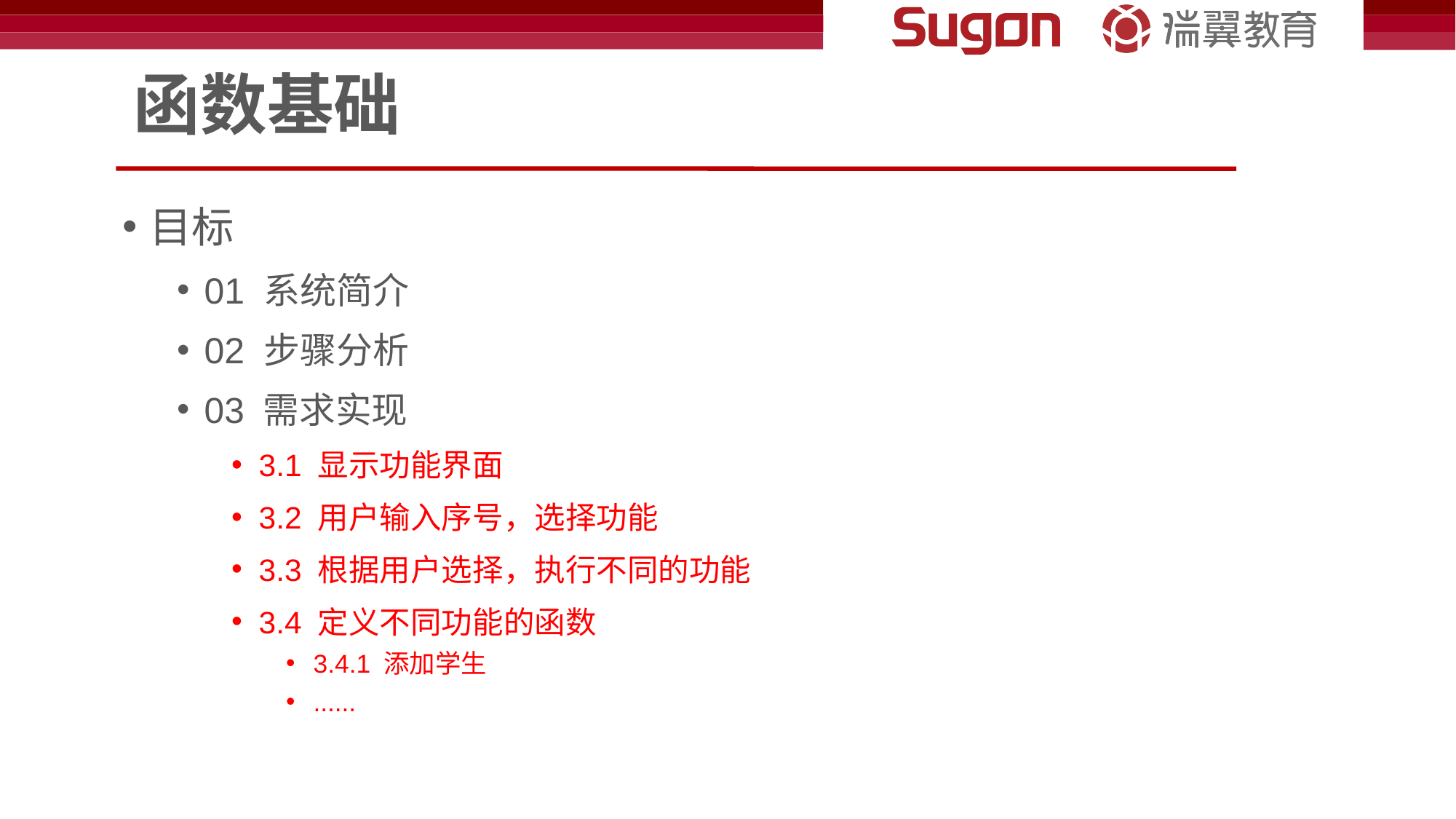

# 函数基础
目标
01 系统简介
02 步骤分析
03 需求实现
3.1 显示功能界面
3.2 用户输入序号，选择功能
3.3 根据用户选择，执行不同的功能
3.4 定义不同功能的函数
3.4.1 添加学生
......